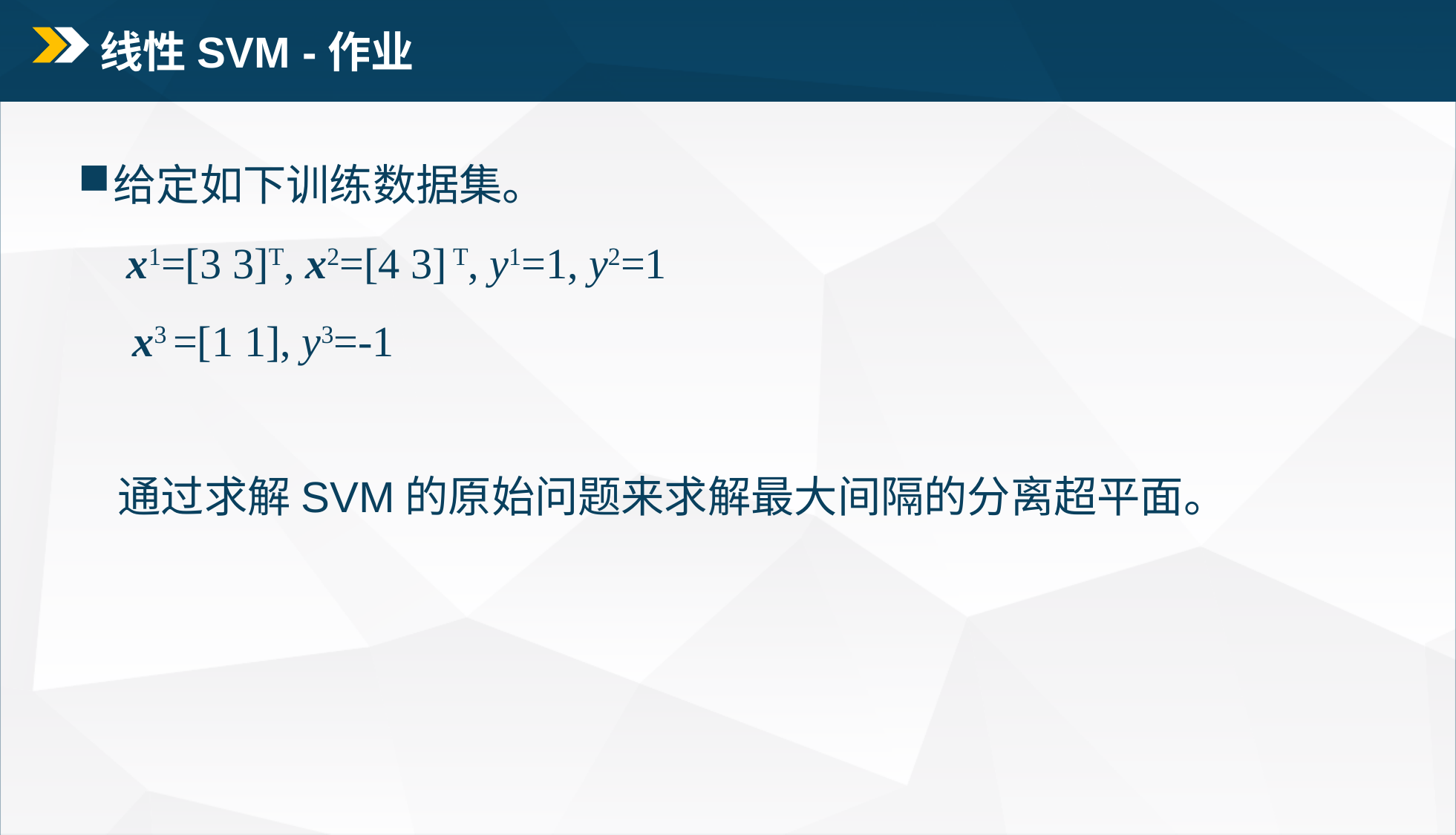

# 线性SVM -作业
给定如下训练数据集。
    x1=[3 3]T, x2=[4 3] T, y1=1, y2=1
     x3 =[1 1], y3=-1

   通过求解SVM的原始问题来求解最大间隔的分离超平面。